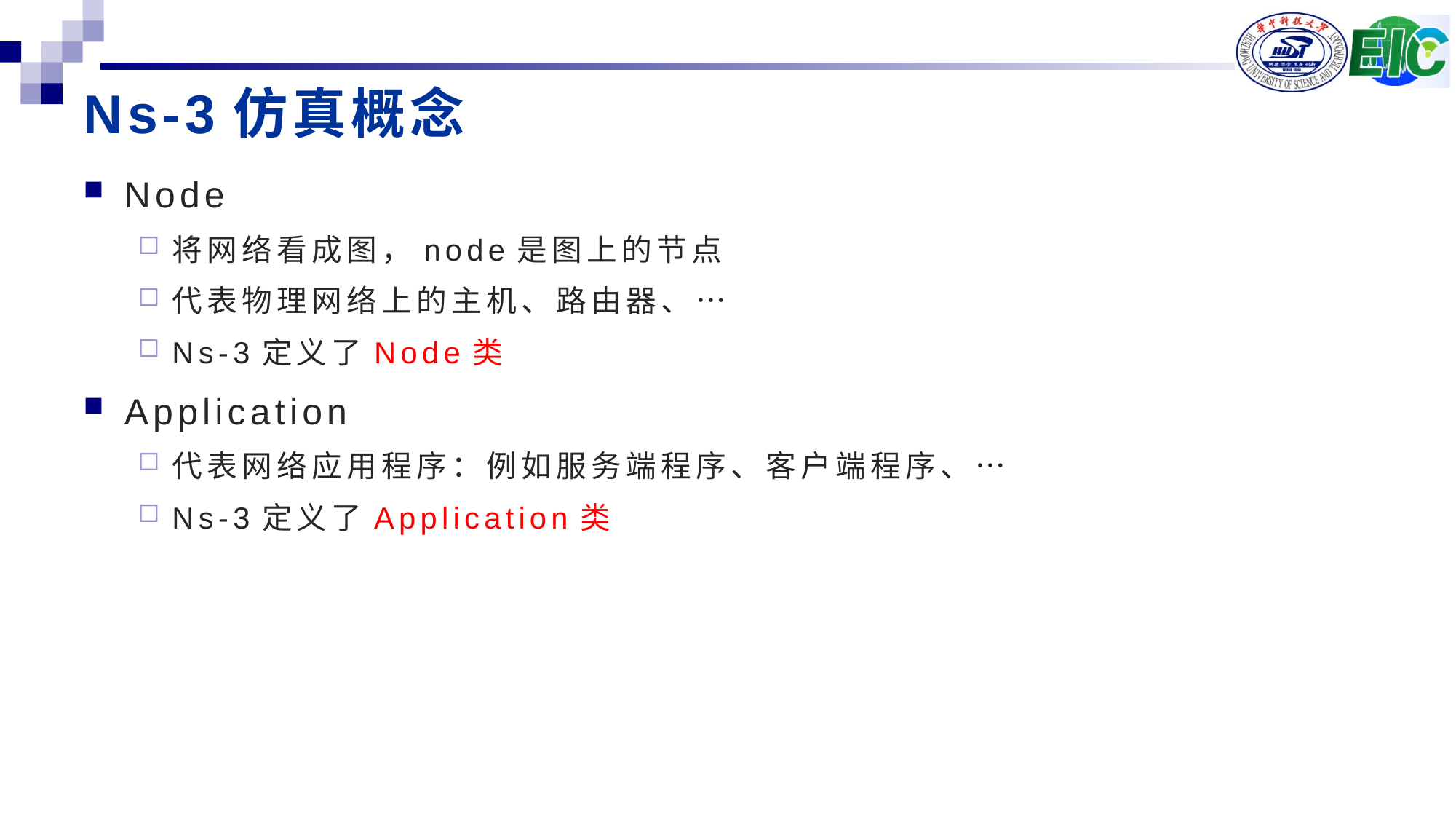

# Ns-3仿真概念
Node
将网络看成图，node是图上的节点
代表物理网络上的主机、路由器、…
Ns-3定义了Node类
Application
代表网络应用程序：例如服务端程序、客户端程序、…
Ns-3定义了Application类